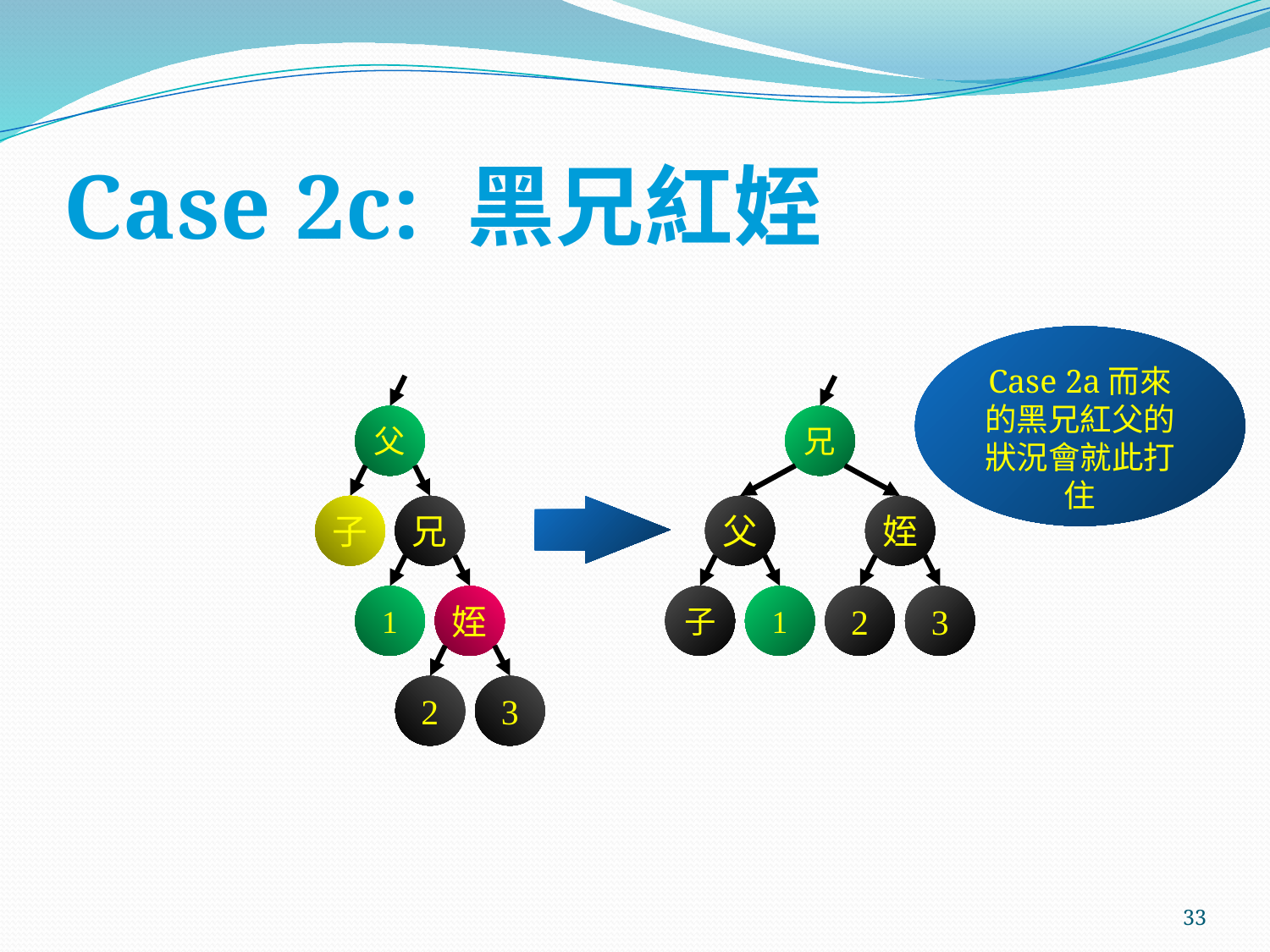

# Case 2c: 黑兄紅姪
Case 2a而來的黑兄紅父的狀況會就此打住
父
兄
子
兄
父
姪

1
姪
子
1
2
3
2
3
33